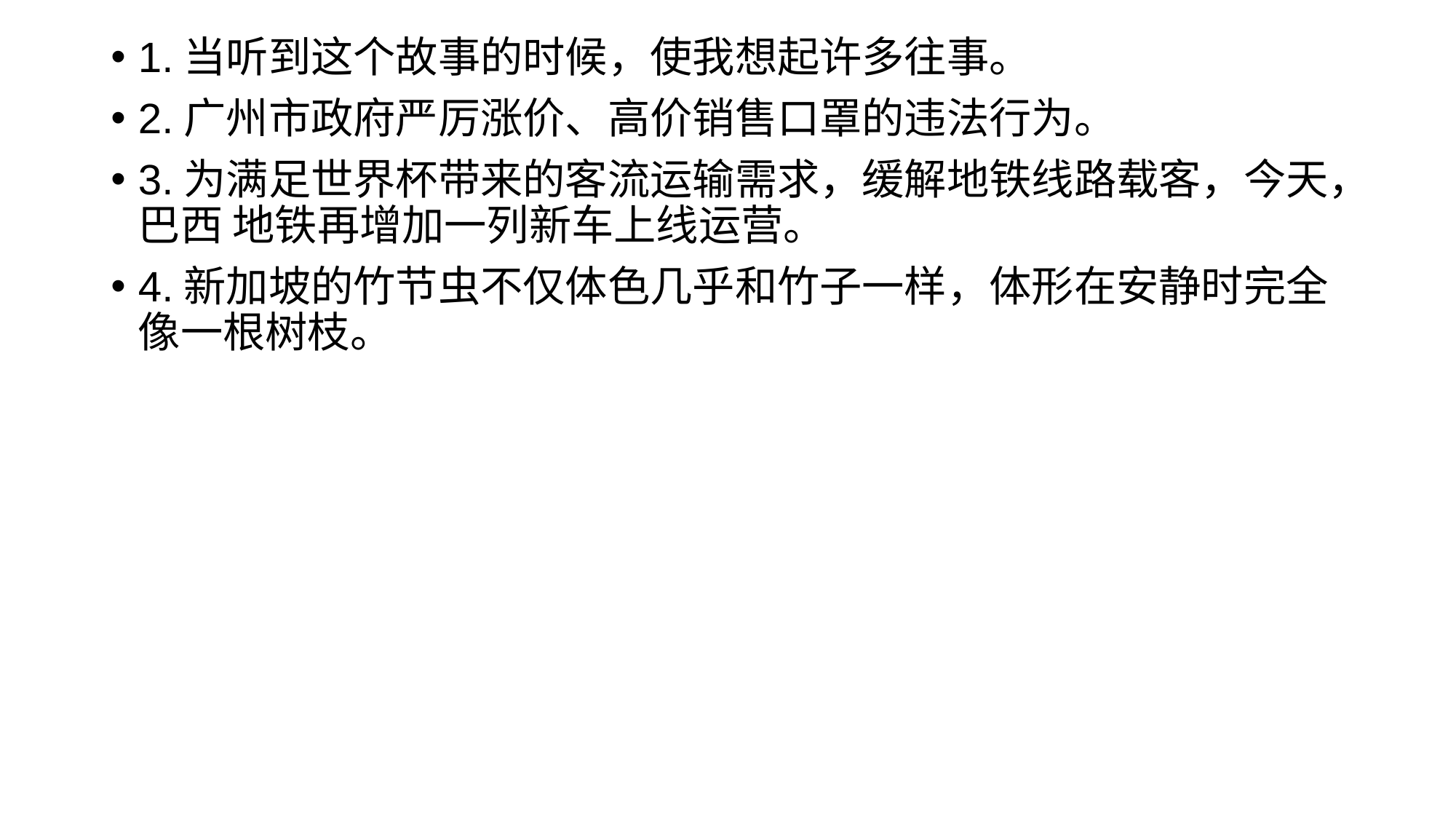

1.当听到这个故事的时候，使我想起许多往事。
2.广州市政府严厉涨价、高价销售口罩的违法行为。
3.为满足世界杯带来的客流运输需求，缓解地铁线路载客，今天，巴西 地铁再增加一列新车上线运营。
4.新加坡的竹节虫不仅体色几乎和竹子一样，体形在安静时完全 像一根树枝。